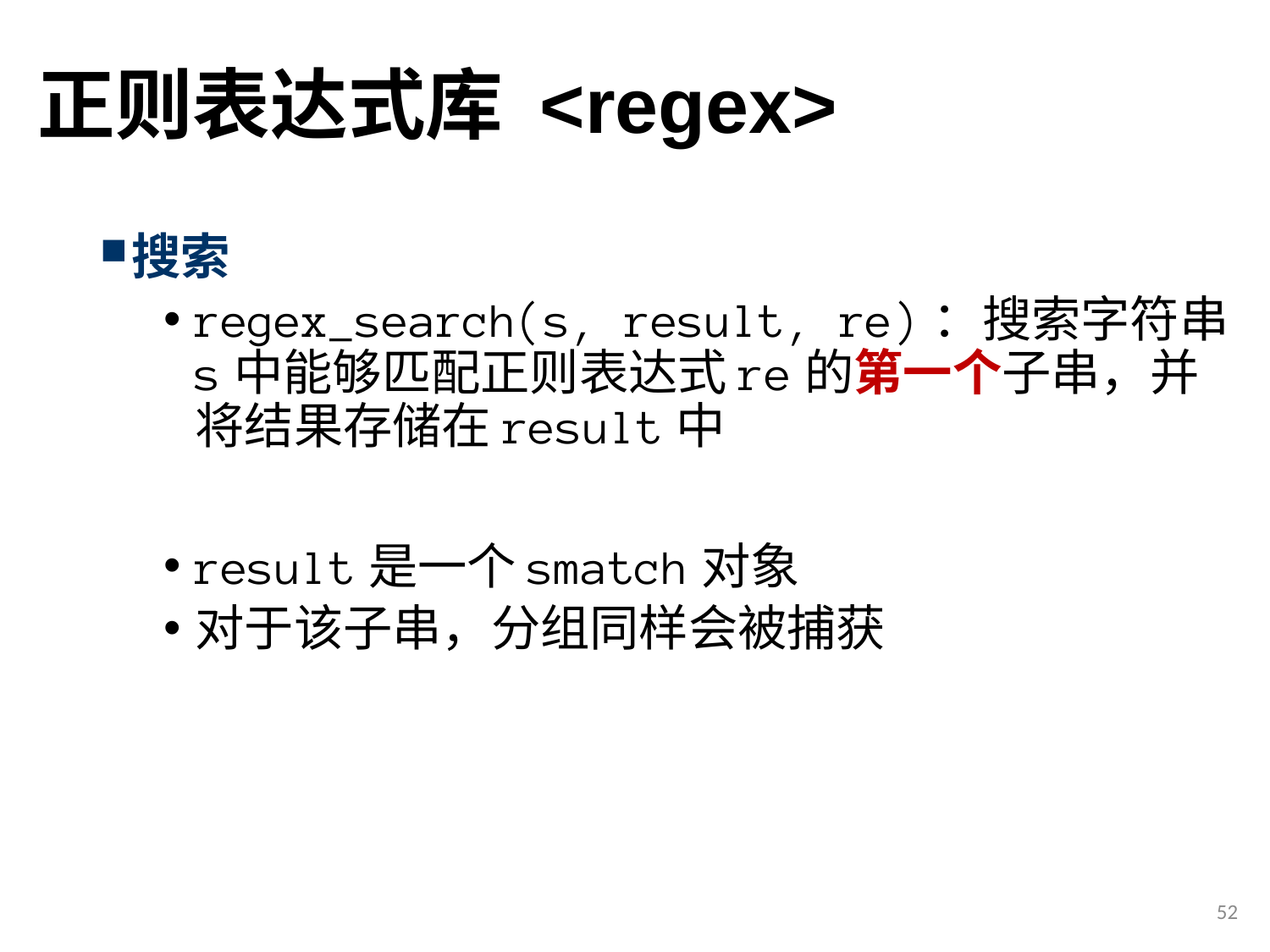

# 正则表达式库 <regex>
搜索
regex_search(s, result, re)：搜索字符串s中能够匹配正则表达式re的第一个子串，并将结果存储在result中

result是一个smatch对象
对于该子串，分组同样会被捕获

52